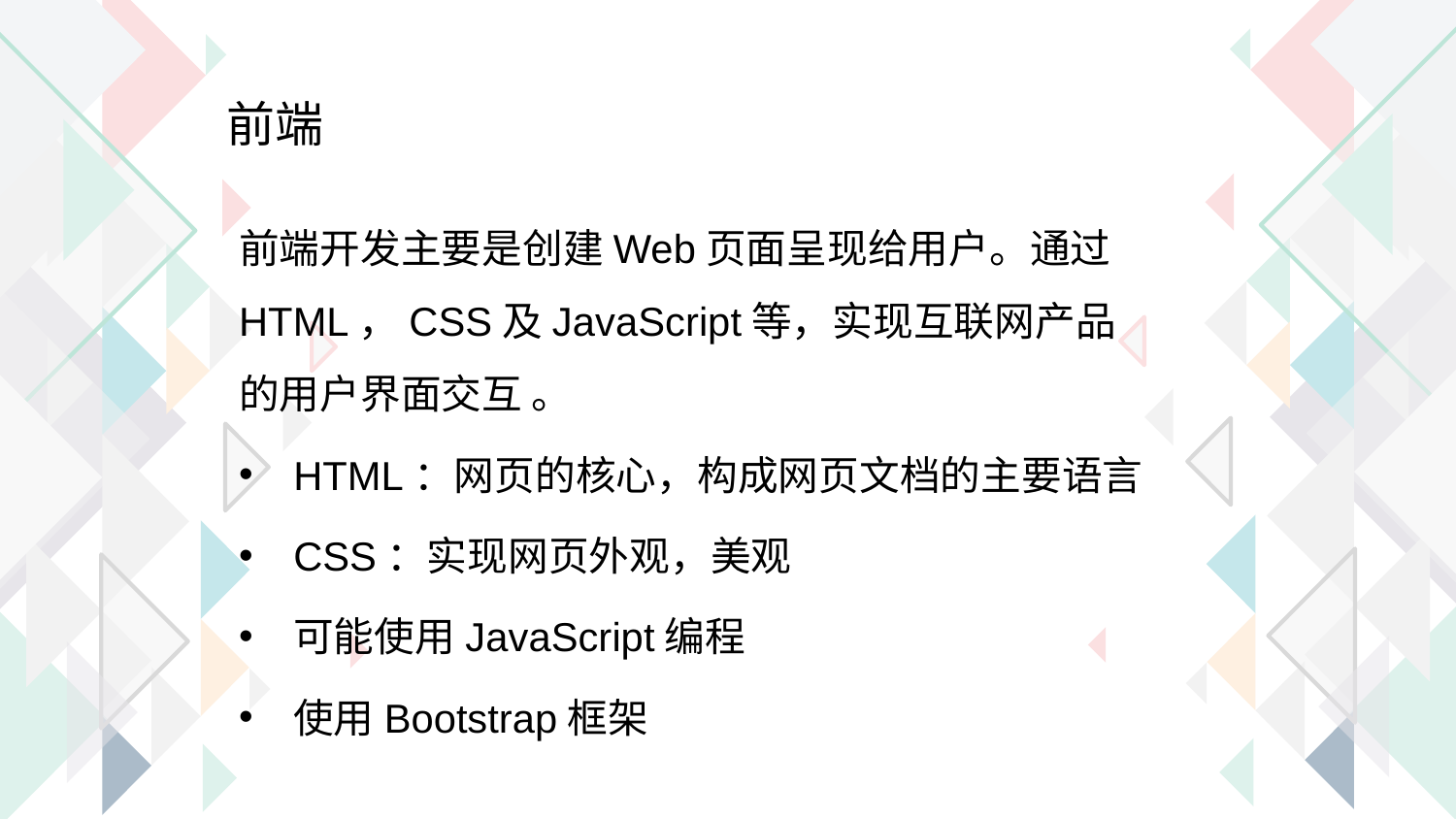

前端
前端开发主要是创建Web页面呈现给用户。通过HTML，CSS及JavaScript等，实现互联网产品的用户界面交互 。
HTML：网页的核心，构成网页文档的主要语言
CSS：实现网页外观，美观
可能使用JavaScript编程
使用Bootstrap框架